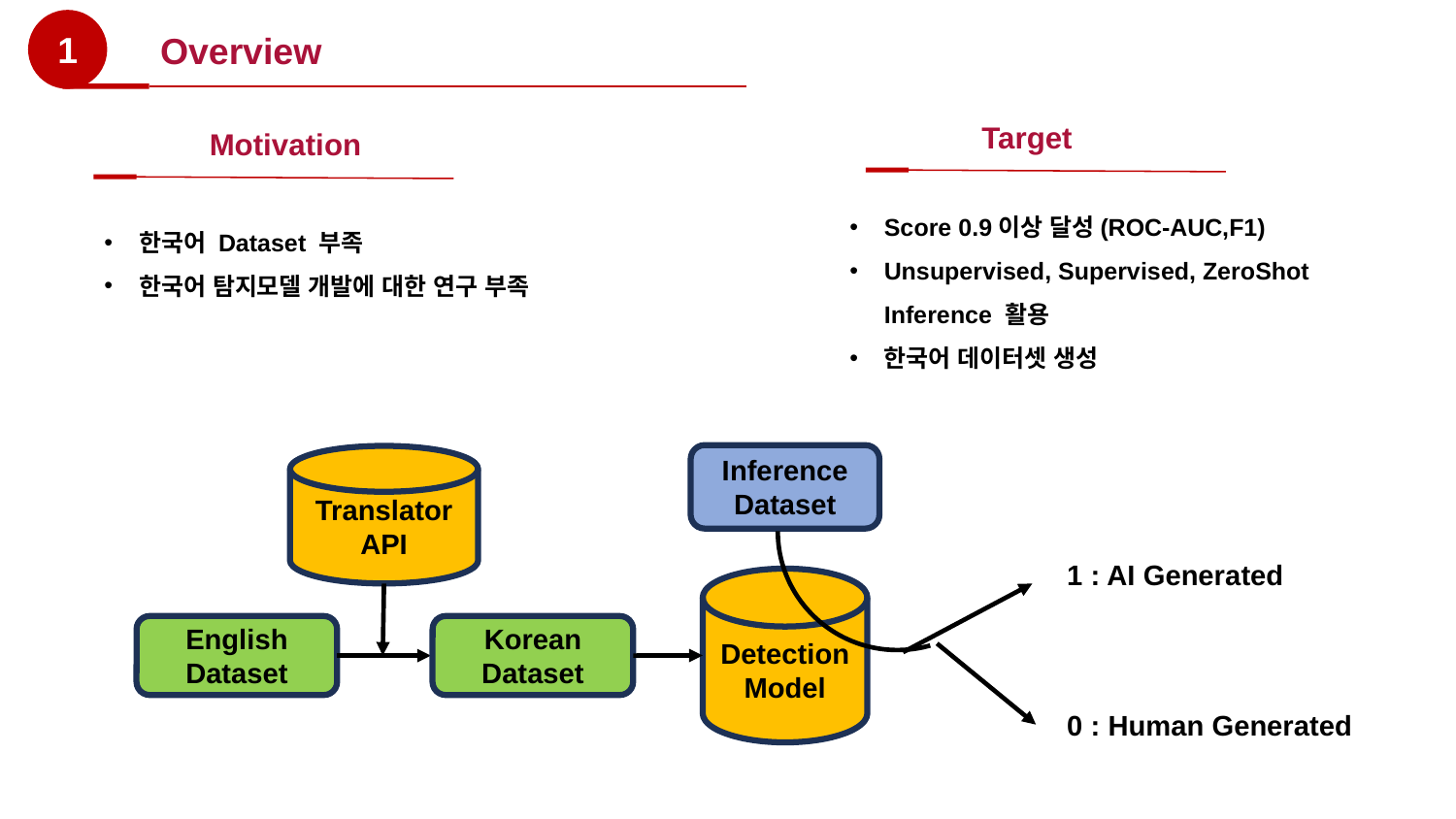

1
Overview

Target

Motivation

Score 0.9이상 달성(ROC-AUC,F1)
Unsupervised, Supervised, ZeroShot Inference 활용
한국어 데이터셋 생성
한국어 Dataset 부족
한국어 탐지모델 개발에 대한 연구 부족

Inference Dataset
Translator
API
1 : AI Generated

Detection
Model

English Dataset
Korean Dataset
0 : Human Generated